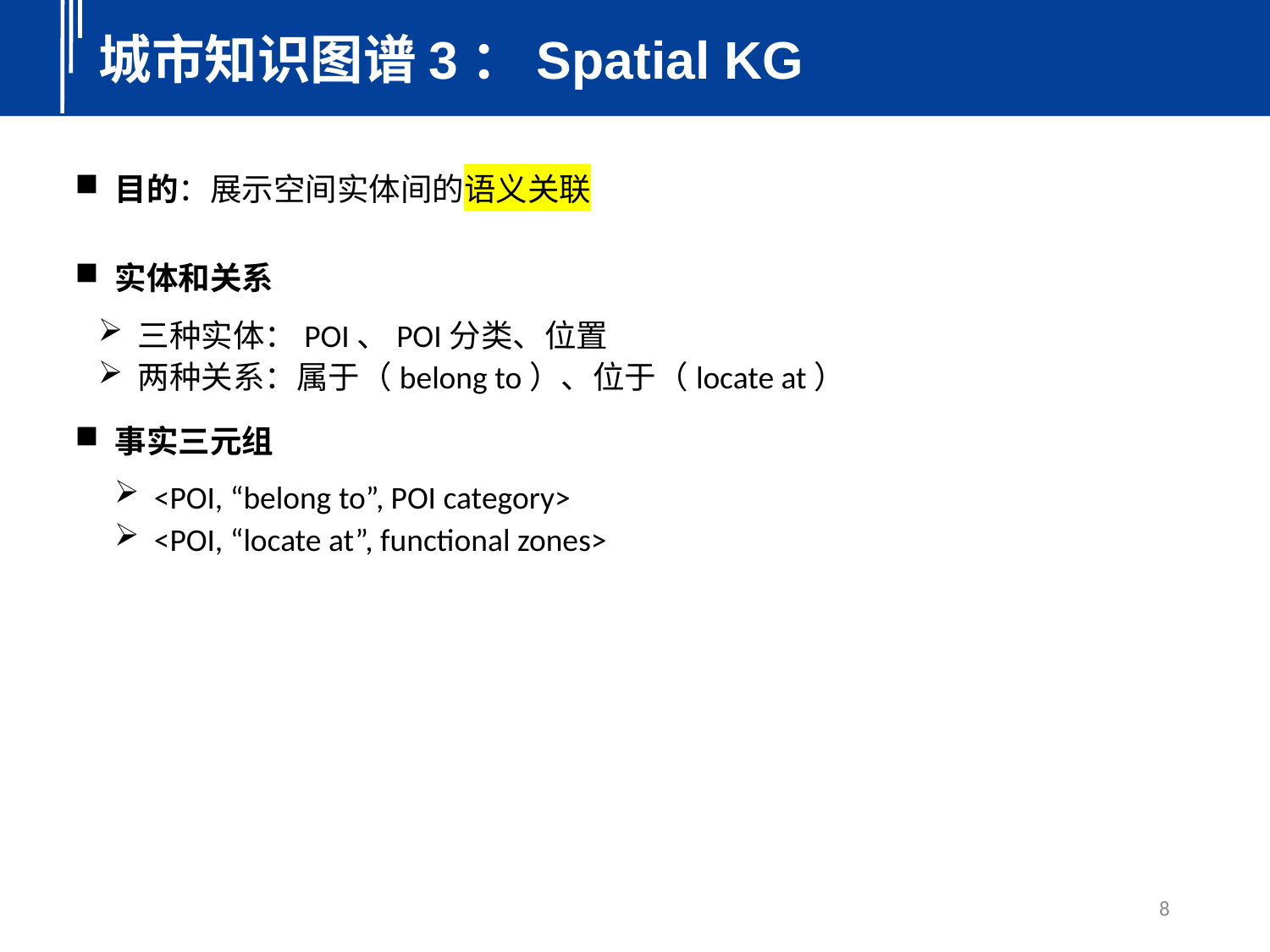

城市知识图谱3：Spatial KG
目的：展示空间实体间的语义关联
实体和关系
三种实体：POI、POI分类、位置
两种关系：属于（belong to）、位于（locate at）
事实三元组
<POI, “belong to”, POI category>
<POI, “locate at”, functional zones>
8